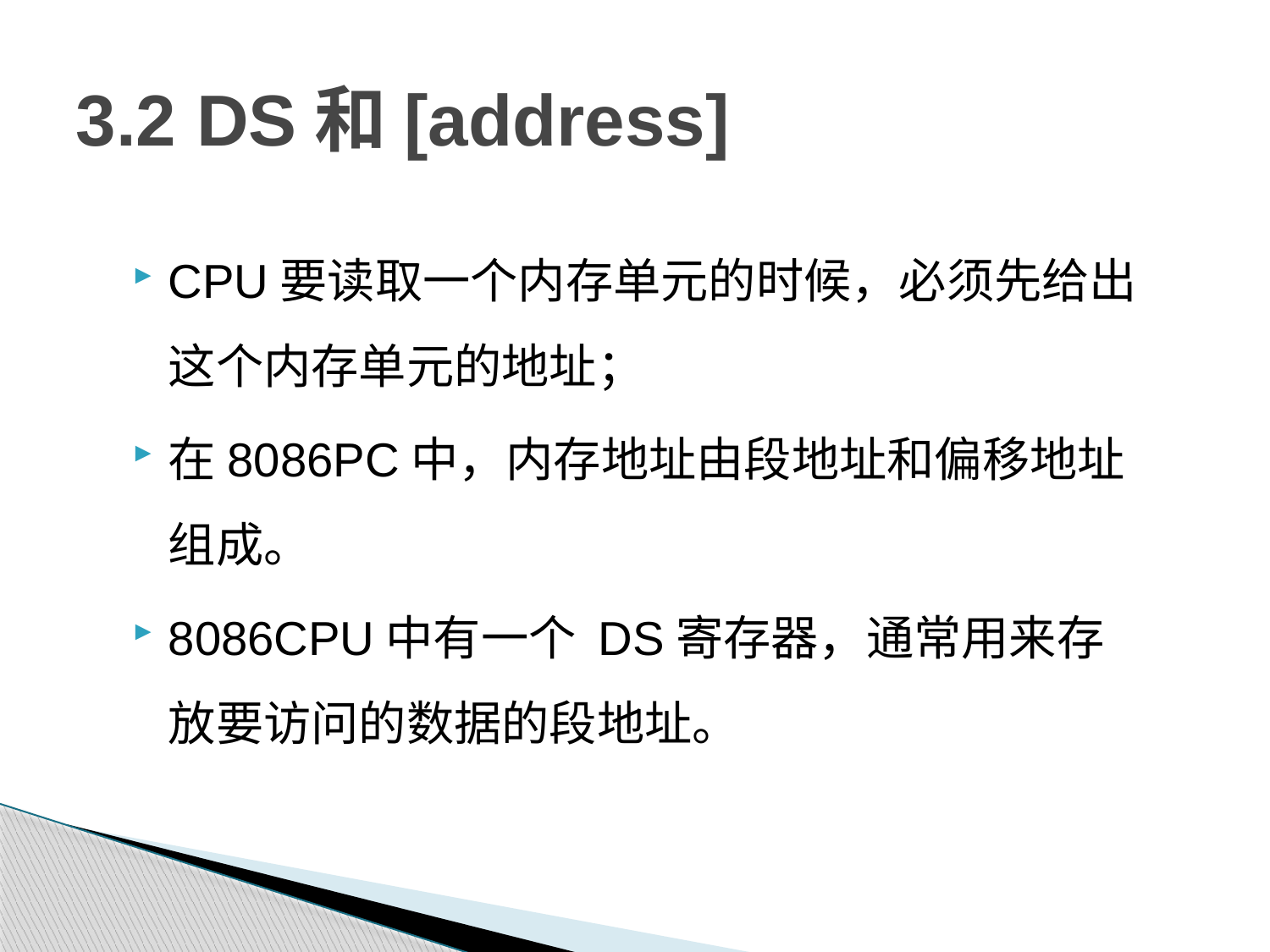

# 3.2 DS和[address]
CPU要读取一个内存单元的时候，必须先给出这个内存单元的地址；
在8086PC中，内存地址由段地址和偏移地址组成。
8086CPU中有一个 DS寄存器，通常用来存放要访问的数据的段地址。